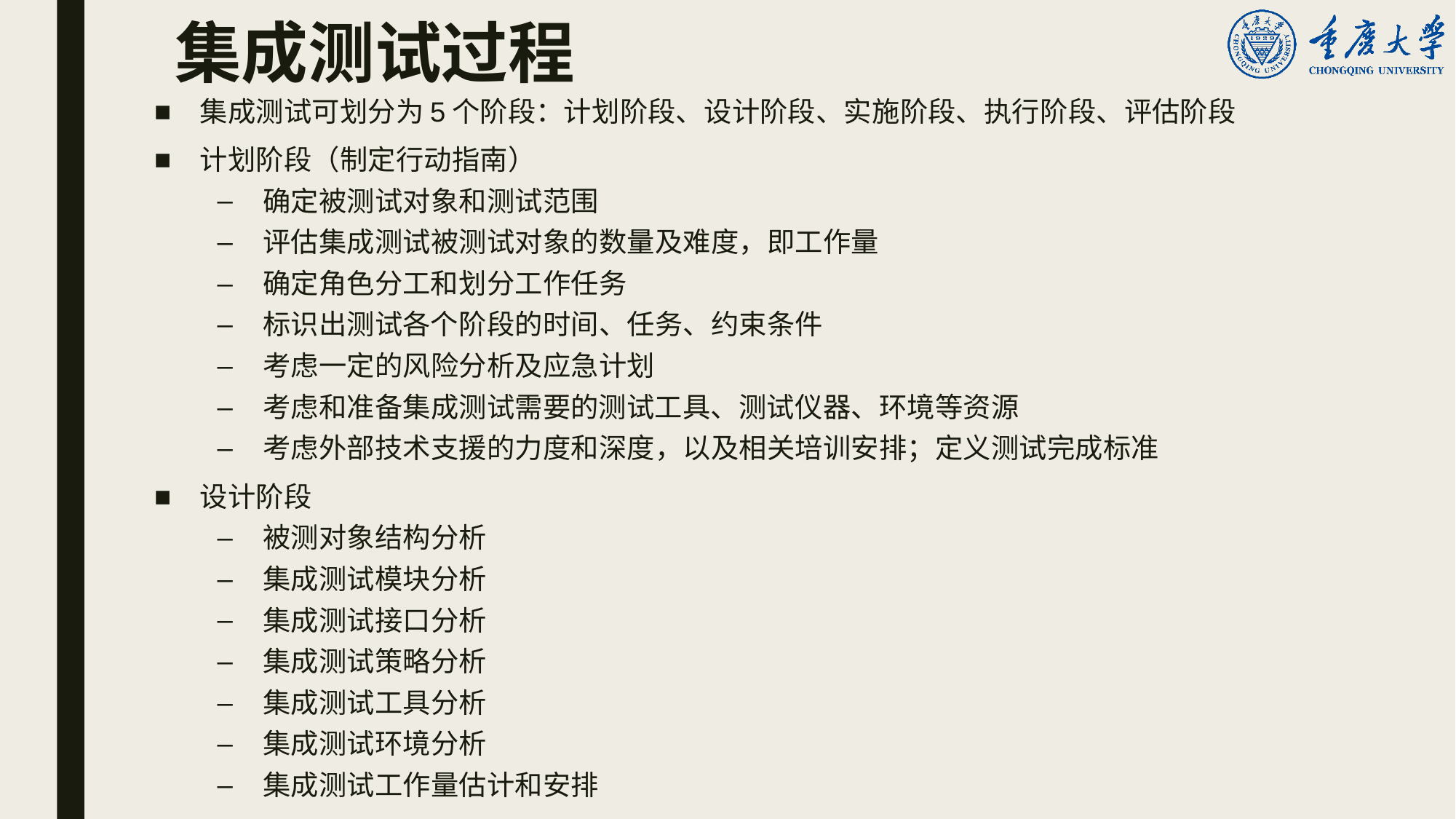

# 集成测试过程
集成测试可划分为5个阶段：计划阶段、设计阶段、实施阶段、执行阶段、评估阶段
计划阶段（制定行动指南）
确定被测试对象和测试范围
评估集成测试被测试对象的数量及难度，即工作量
确定角色分工和划分工作任务
标识出测试各个阶段的时间、任务、约束条件
考虑一定的风险分析及应急计划
考虑和准备集成测试需要的测试工具、测试仪器、环境等资源
考虑外部技术支援的力度和深度，以及相关培训安排；定义测试完成标准
设计阶段
被测对象结构分析
集成测试模块分析
集成测试接口分析
集成测试策略分析
集成测试工具分析
集成测试环境分析
集成测试工作量估计和安排